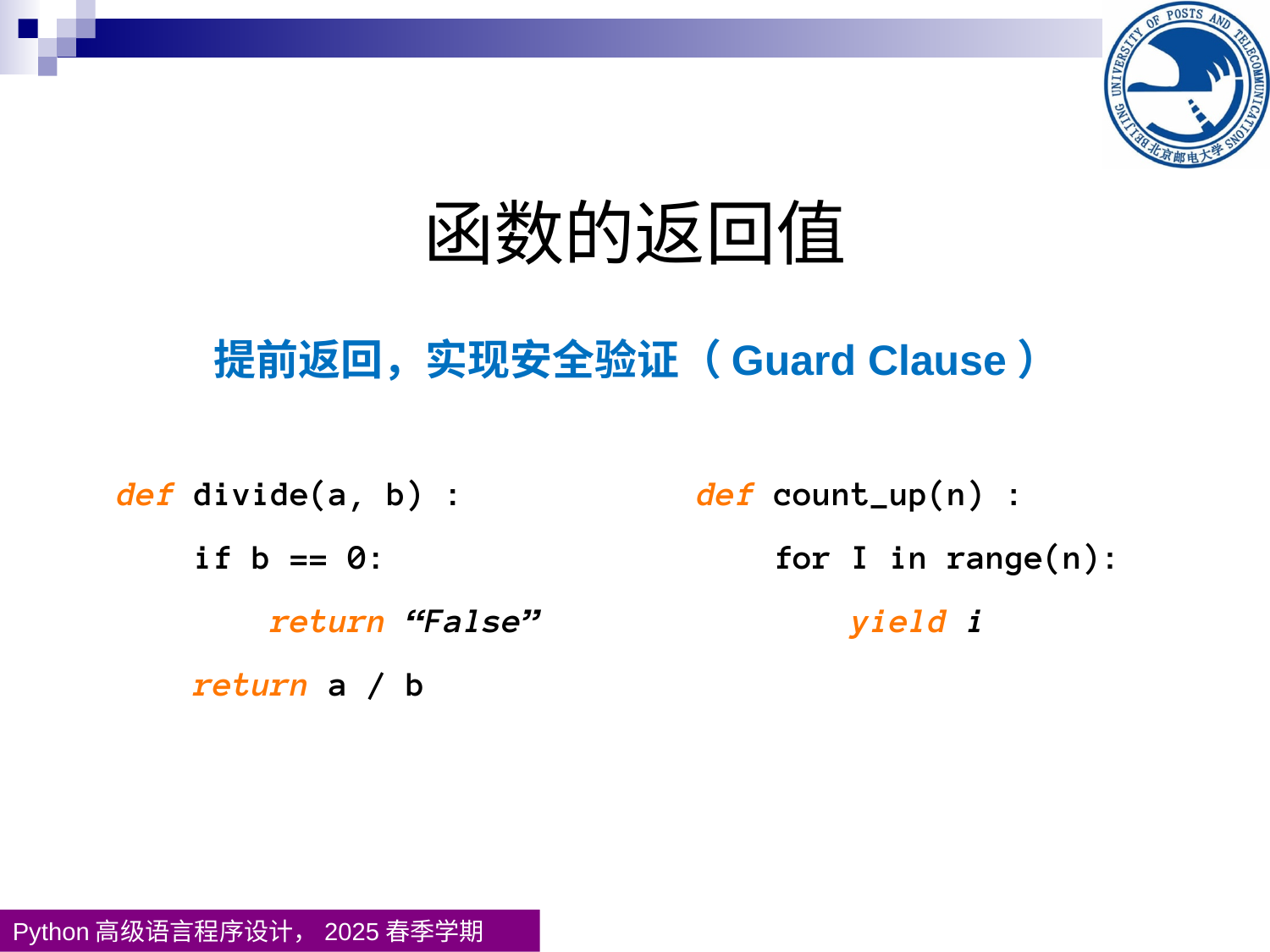

函数的返回值
提前返回，实现安全验证（Guard Clause）
def divide(a, b) :
    if b == 0:
        return “False”
    return a / b
def count_up(n) :
    for I in range(n):
        yield i